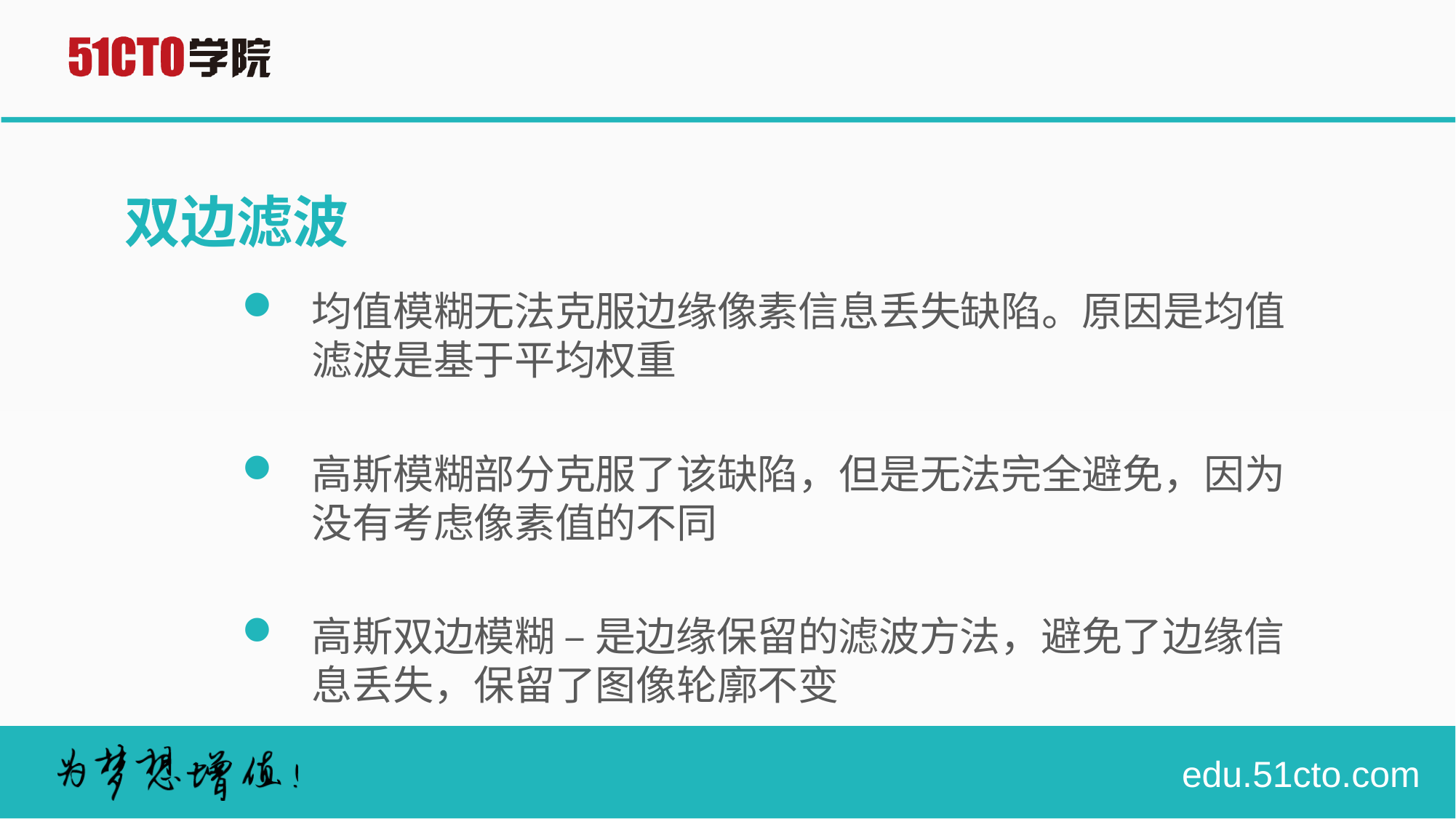

# 双边滤波
均值模糊无法克服边缘像素信息丢失缺陷。原因是均值滤波是基于平均权重

高斯模糊部分克服了该缺陷，但是无法完全避免，因为没有考虑像素值的不同

高斯双边模糊 – 是边缘保留的滤波方法，避免了边缘信息丢失，保留了图像轮廓不变